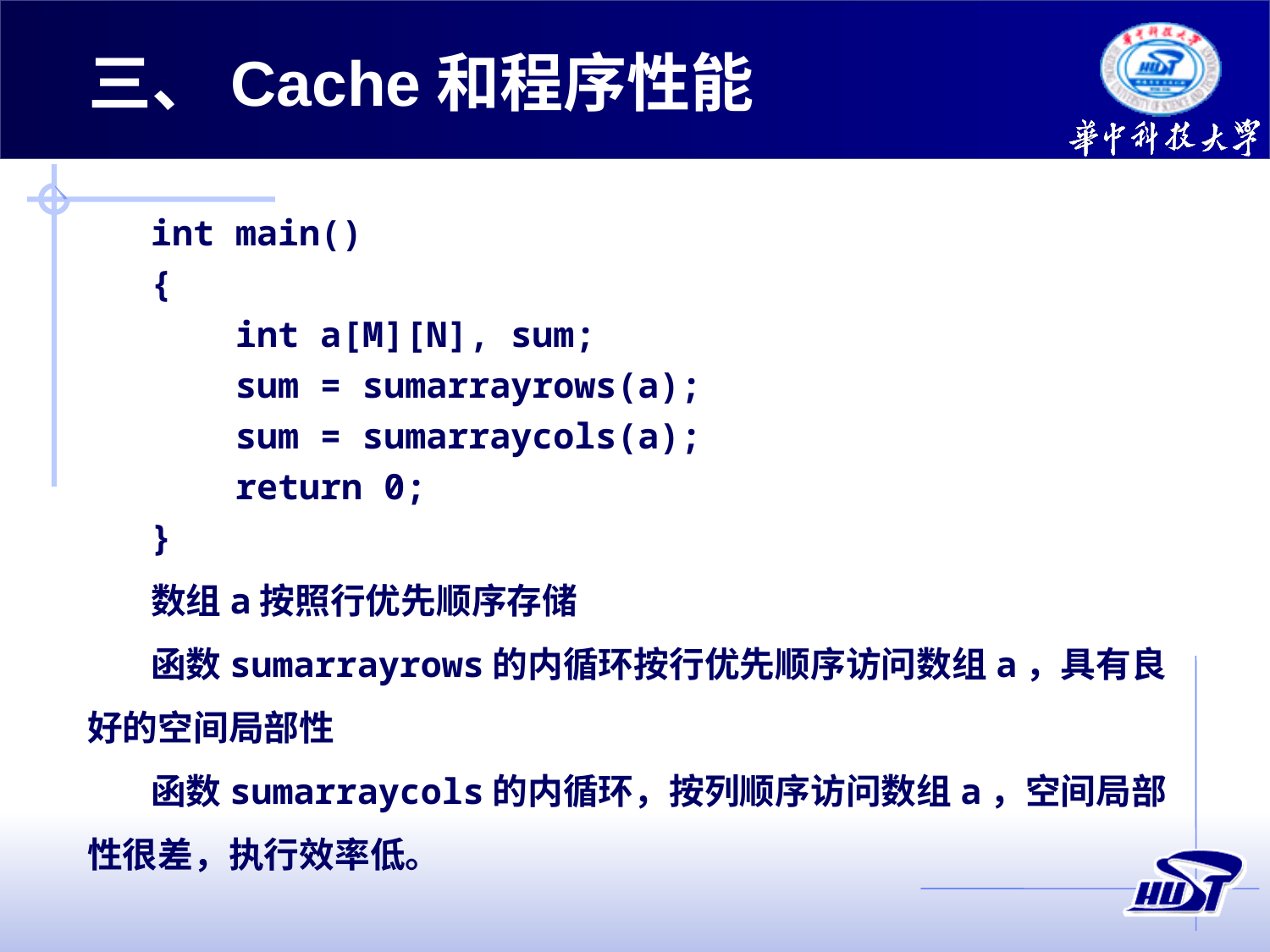

三、Cache和程序性能
int main()
{
    int a[M][N], sum;
    sum = sumarrayrows(a);
    sum = sumarraycols(a);
    return 0;
}
数组a按照行优先顺序存储
函数sumarrayrows的内循环按行优先顺序访问数组a，具有良好的空间局部性
函数sumarraycols的内循环，按列顺序访问数组a，空间局部性很差，执行效率低。